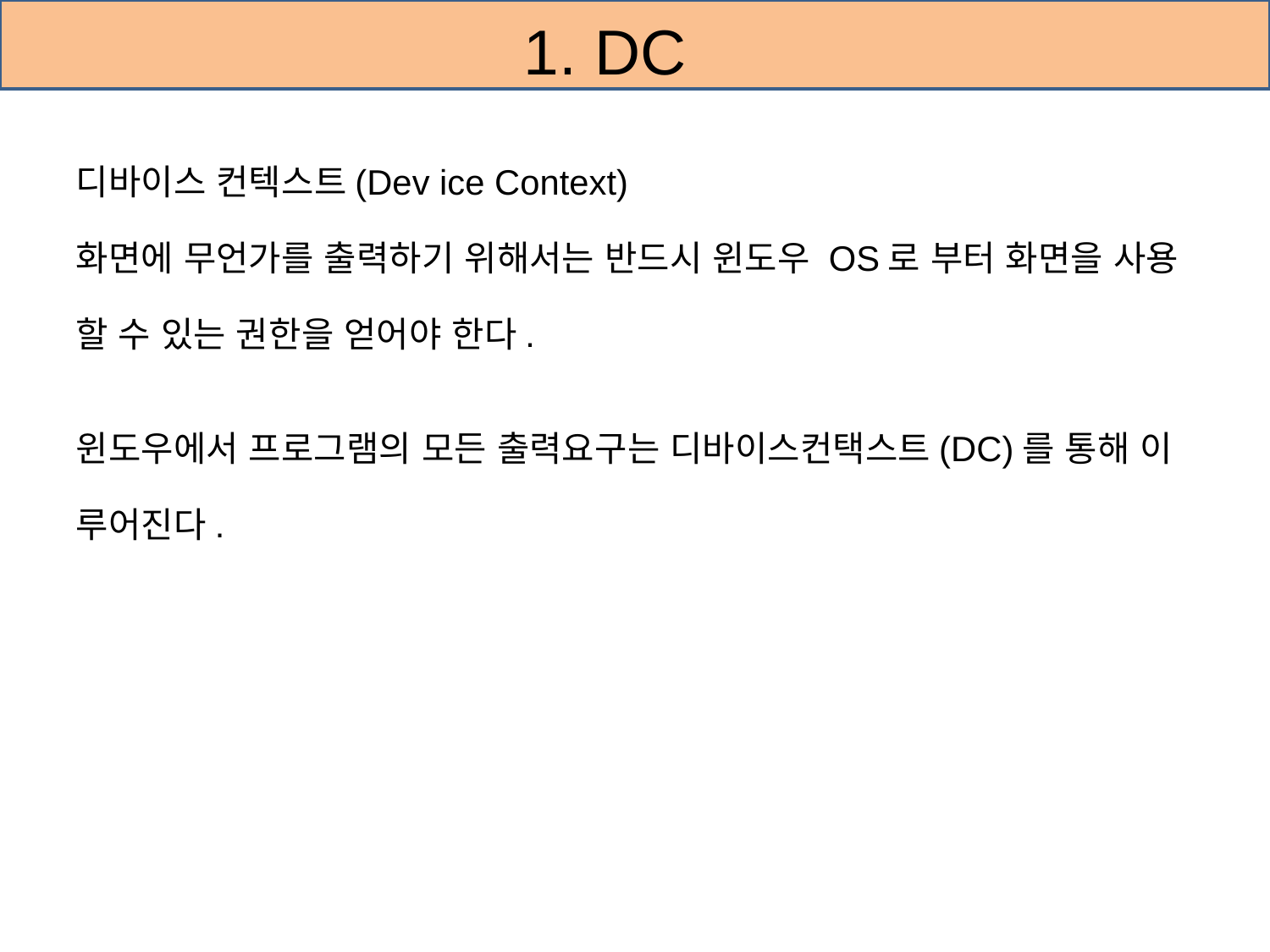

# 1. DC
디바이스 컨텍스트(Dev ice Context)

화면에 무언가를 출력하기 위해서는 반드시 윈도우 OS로 부터 화면을 사용

할 수 있는 권한을 얻어야 한다.

윈도우에서 프로그램의 모든 출력요구는 디바이스컨택스트(DC)를 통해 이

루어진다.